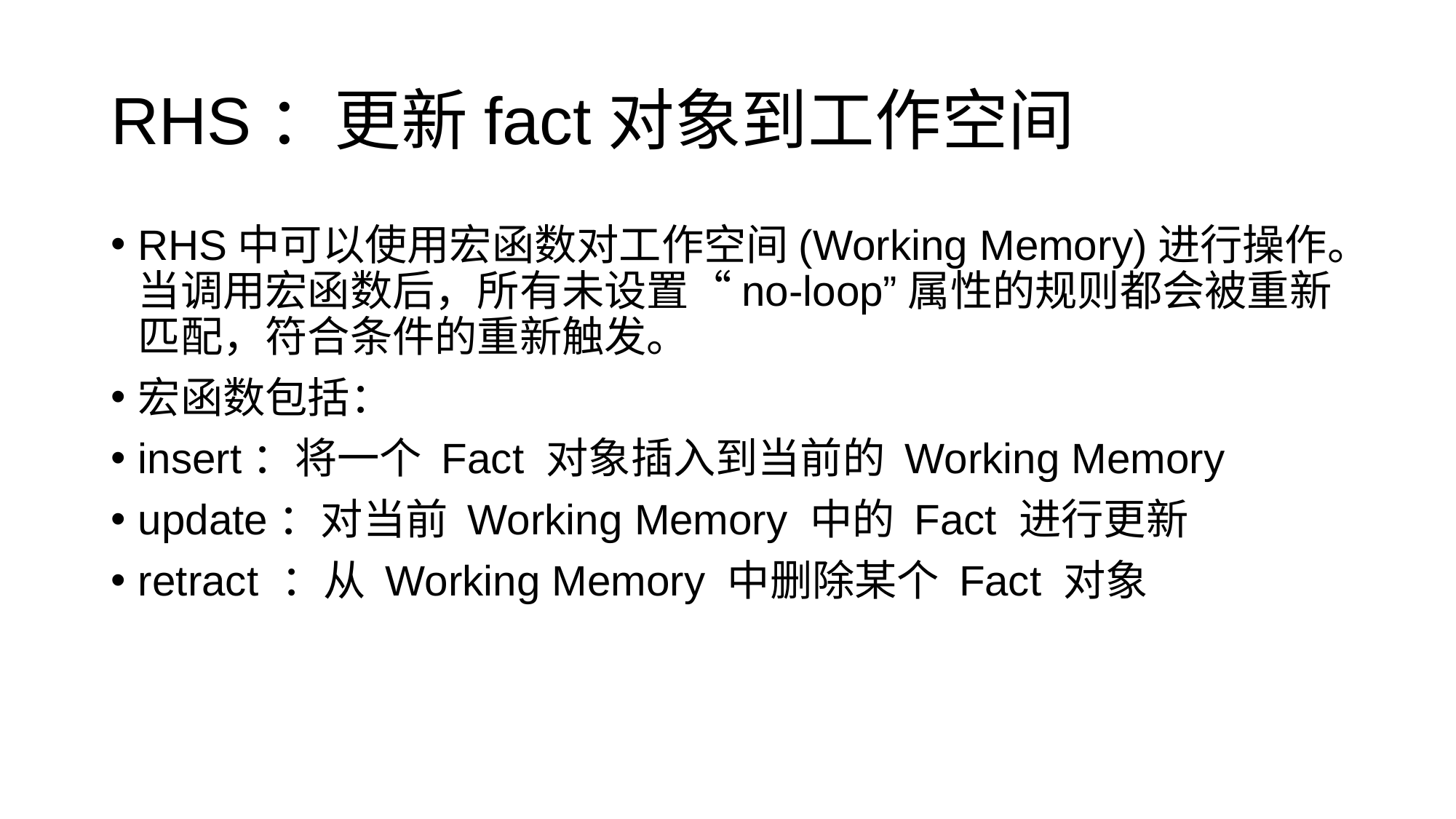

# RHS：更新fact对象到工作空间
RHS中可以使用宏函数对工作空间(Working Memory)进行操作。当调用宏函数后，所有未设置“no-loop”属性的规则都会被重新匹配，符合条件的重新触发。
宏函数包括：
insert：将一个 Fact 对象插入到当前的 Working Memory
update：对当前 Working Memory 中的 Fact 进行更新
retract ：从 Working Memory 中删除某个 Fact 对象